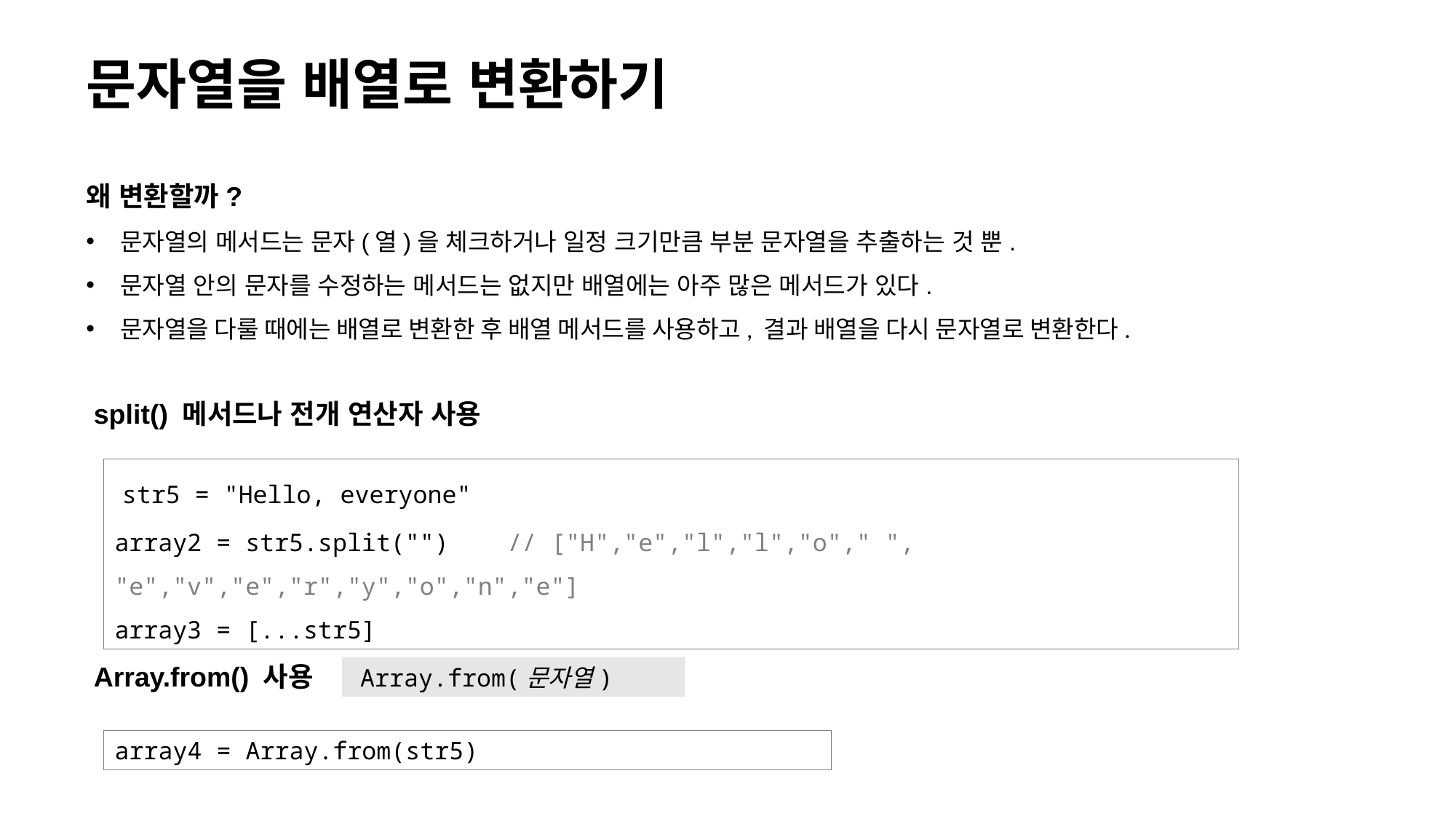

문자열을 배열로 변환하기
왜 변환할까?
문자열의 메서드는 문자(열)을 체크하거나 일정 크기만큼 부분 문자열을 추출하는 것 뿐.
문자열 안의 문자를 수정하는 메서드는 없지만 배열에는 아주 많은 메서드가 있다.
문자열을 다룰 때에는 배열로 변환한 후 배열 메서드를 사용하고, 결과 배열을 다시 문자열로 변환한다.
split() 메서드나 전개 연산자 사용
str5 = "Hello, everyone"
array2 = str5.split("")    // ["H","e","l","l","o"," ", "e","v","e","r","y","o","n","e"]
array3 = [...str5]
Array.from() 사용
Array.from(문자열)
array4 = Array.from(str5)